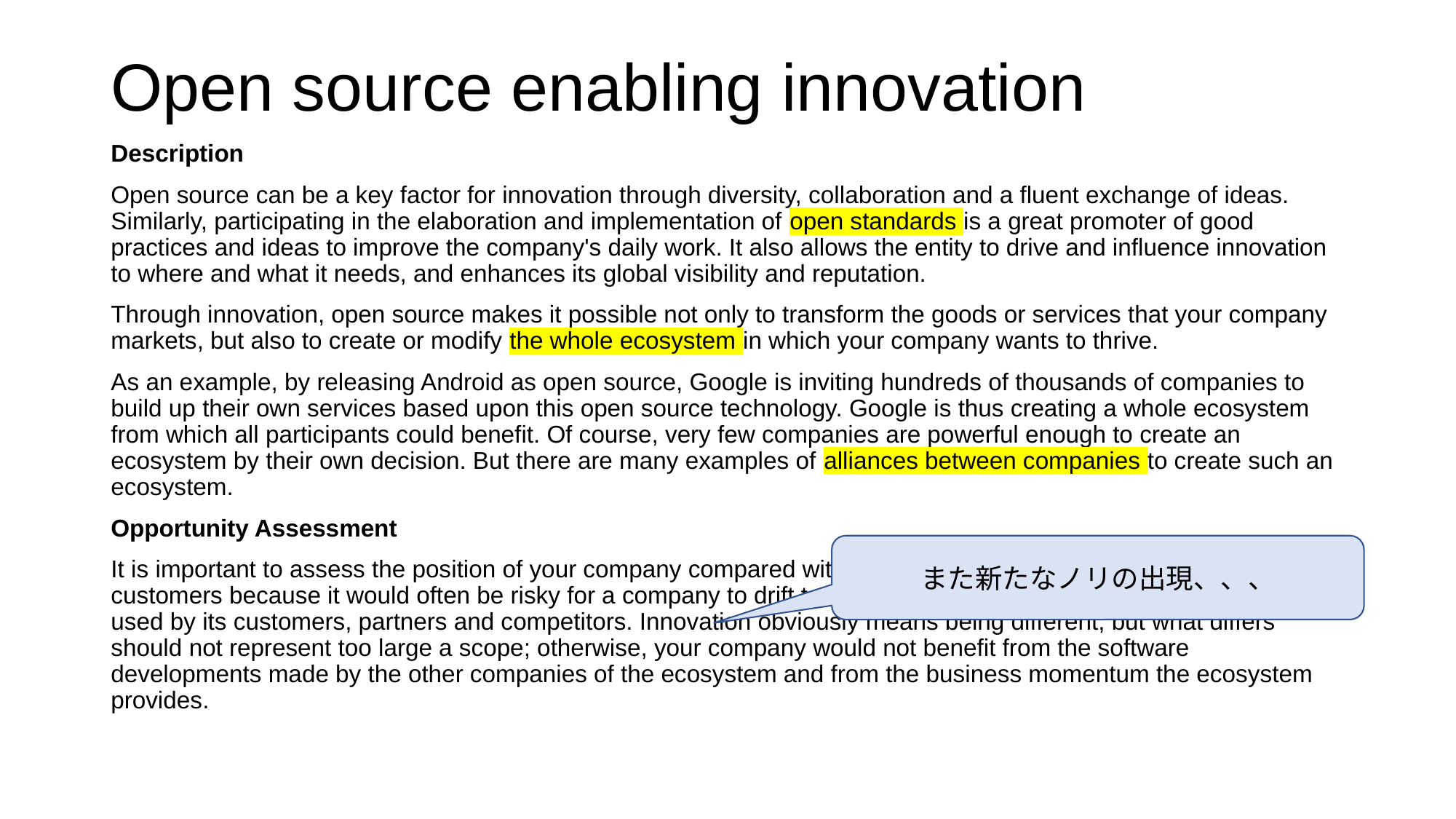

# Open source enabling innovation
Description
Open source can be a key factor for innovation through diversity, collaboration and a fluent exchange of ideas. Similarly, participating in the elaboration and implementation of open standards is a great promoter of good practices and ideas to improve the company's daily work. It also allows the entity to drive and influence innovation to where and what it needs, and enhances its global visibility and reputation.
Through innovation, open source makes it possible not only to transform the goods or services that your company markets, but also to create or modify the whole ecosystem in which your company wants to thrive.
As an example, by releasing Android as open source, Google is inviting hundreds of thousands of companies to build up their own services based upon this open source technology. Google is thus creating a whole ecosystem from which all participants could benefit. Of course, very few companies are powerful enough to create an ecosystem by their own decision. But there are many examples of alliances between companies to create such an ecosystem.
Opportunity Assessment
It is important to assess the position of your company compared with its competitors and its partners and customers because it would often be risky for a company to drift too far away from the standards and technologies used by its customers, partners and competitors. Innovation obviously means being different, but what differs should not represent too large a scope; otherwise, your company would not benefit from the software developments made by the other companies of the ecosystem and from the business momentum the ecosystem provides.
また新たなノリの出現、、、